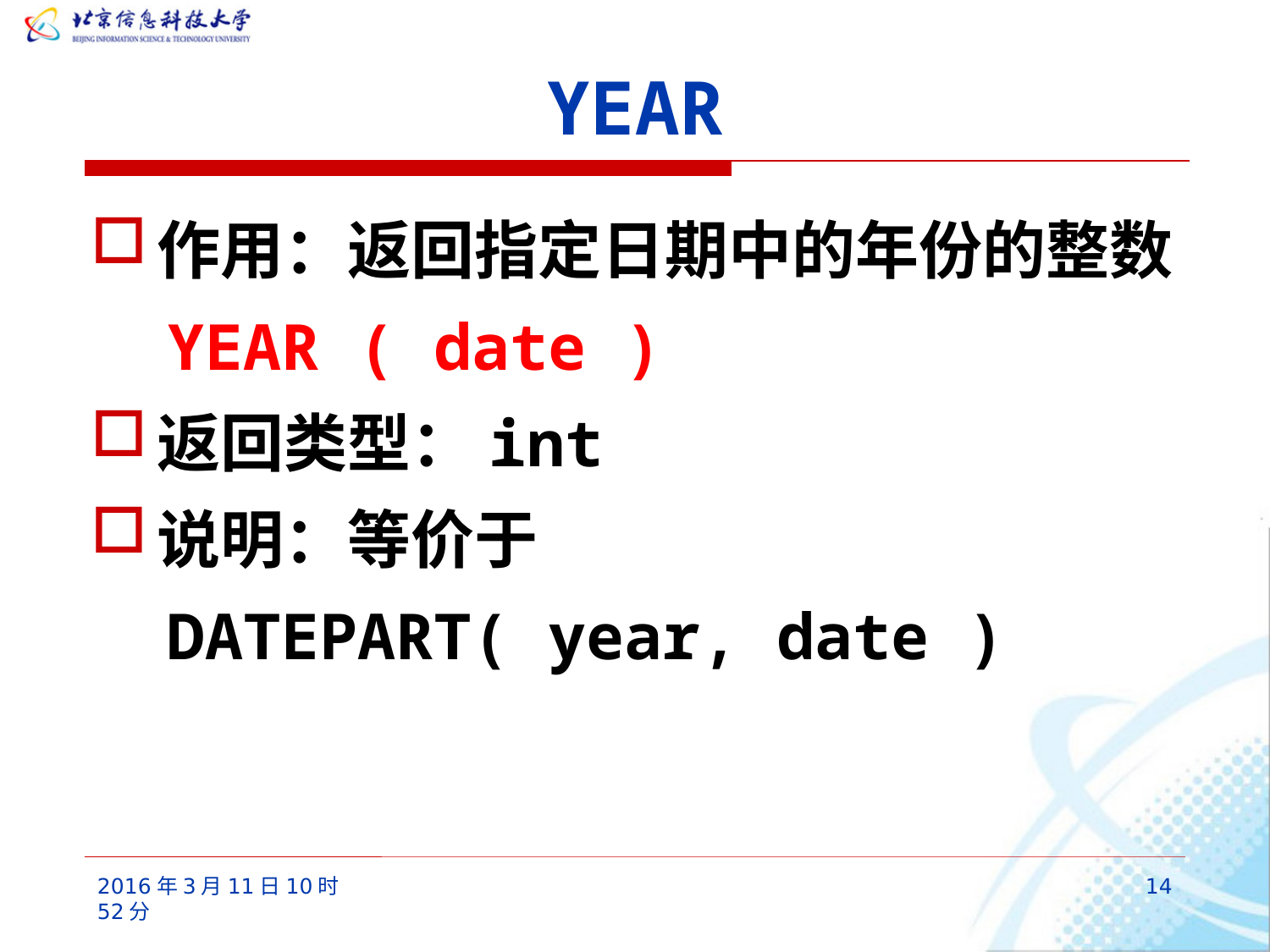

# YEAR
作用：返回指定日期中的年份的整数
  YEAR ( date )
返回类型：int
说明：等价于
  DATEPART( year, date )
2016年3月11日10时52分
14